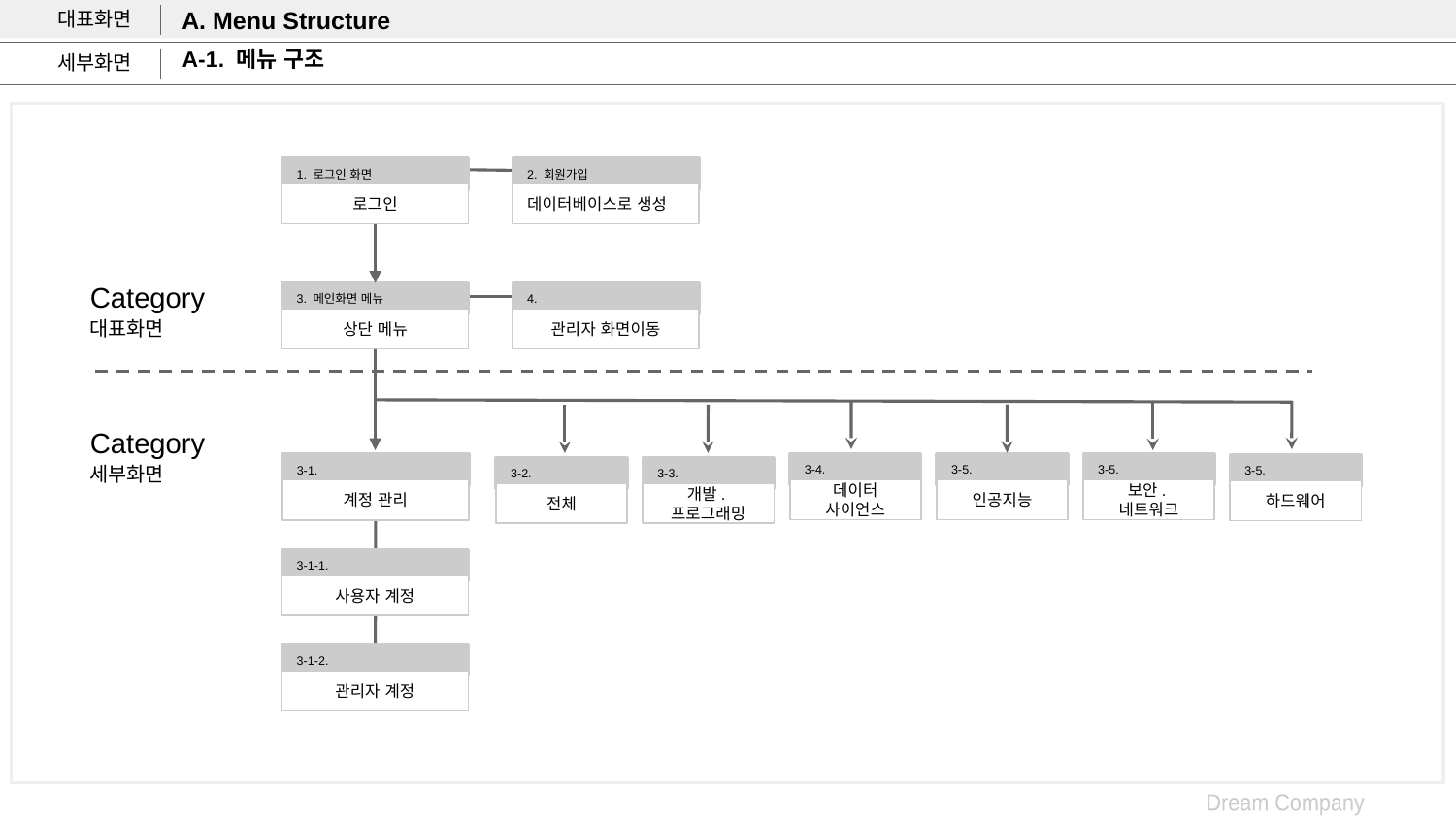

# A. Menu Structure
A-1. 메뉴 구조
1. 로그인 화면
로그인
2. 회원가입
데이터베이스로 생성
Category
3. 메인화면 메뉴
상단 메뉴
4.
관리자 화면이동
대표화면
Category
세부화면
3-4.
데이터 사이언스
3-5.
인공지능
3-5.
보안.네트워크
3-1.
계정 관리
3-5.
하드웨어
3-3.
개발.프로그래밍
3-2.
전체
3-1-1.
사용자 계정
3-1-2.
관리자 계정